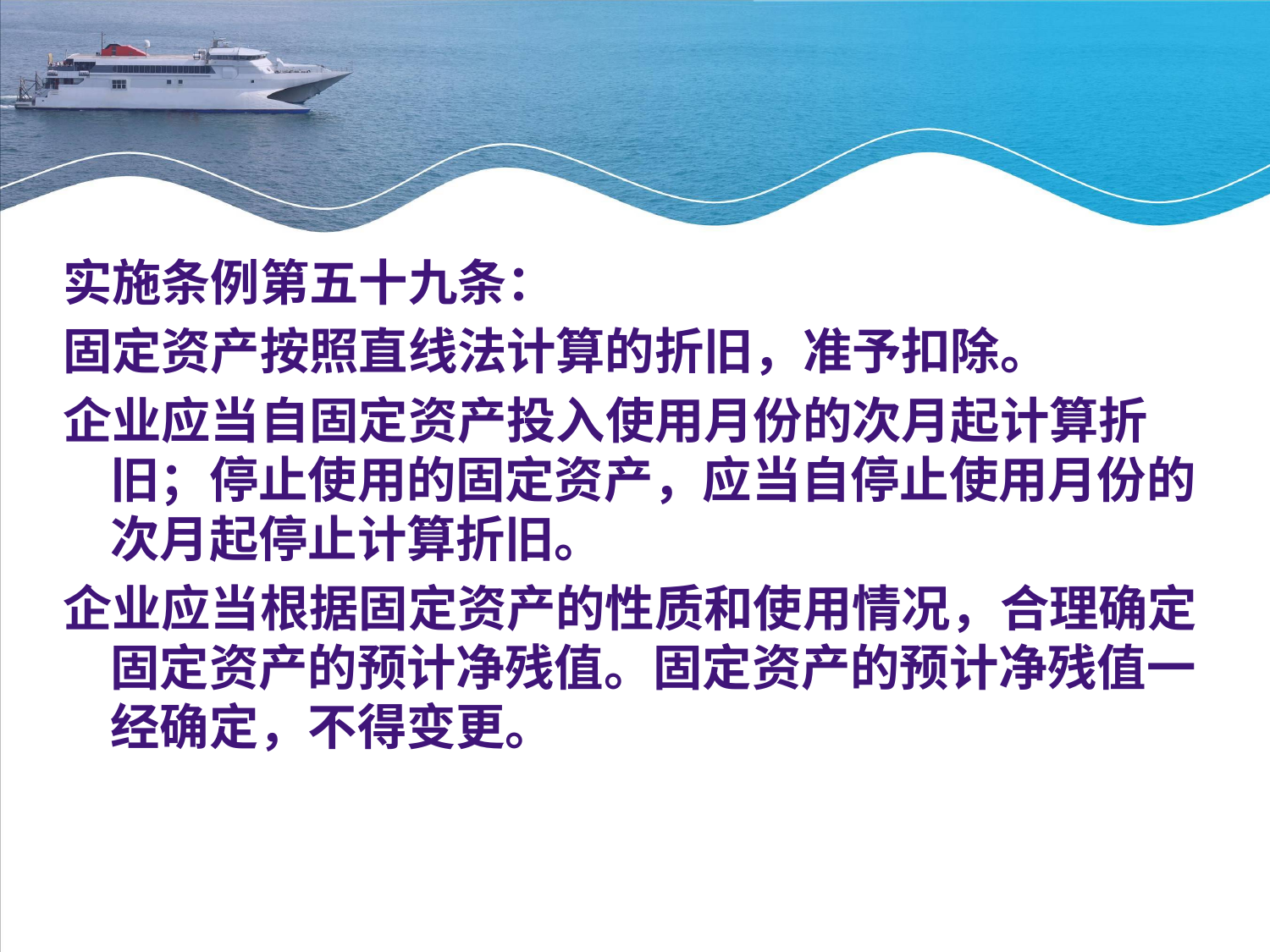

#
实施条例第五十九条：
固定资产按照直线法计算的折旧，准予扣除。
企业应当自固定资产投入使用月份的次月起计算折旧；停止使用的固定资产，应当自停止使用月份的次月起停止计算折旧。
企业应当根据固定资产的性质和使用情况，合理确定固定资产的预计净残值。固定资产的预计净残值一经确定，不得变更。